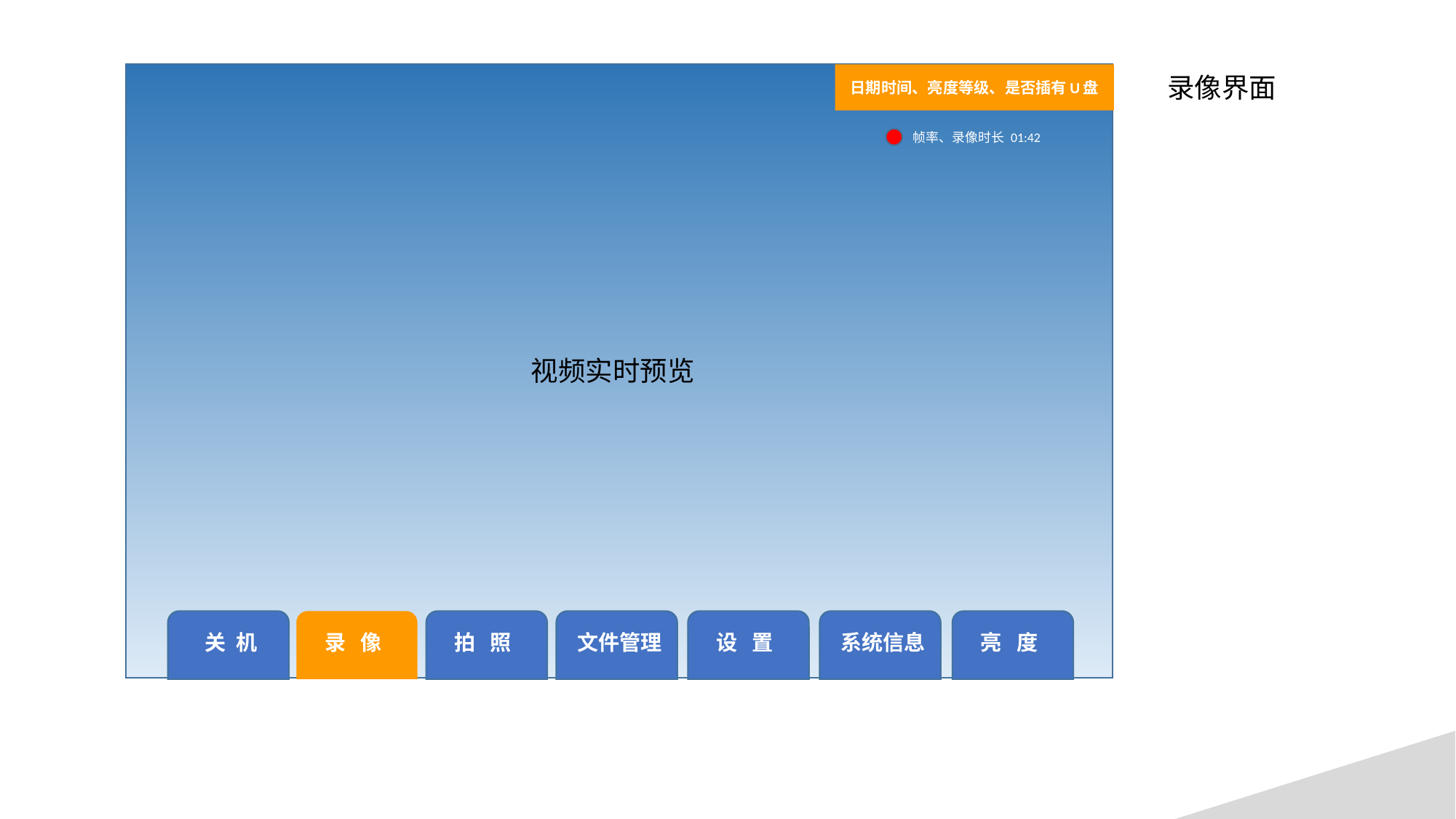

日期时间、亮度等级、是否插有U盘
录像界面
帧率、录像时长 01:42

视频实时预览

关  机
录   像
拍   照
文件管理
设   置
系统信息
亮   度